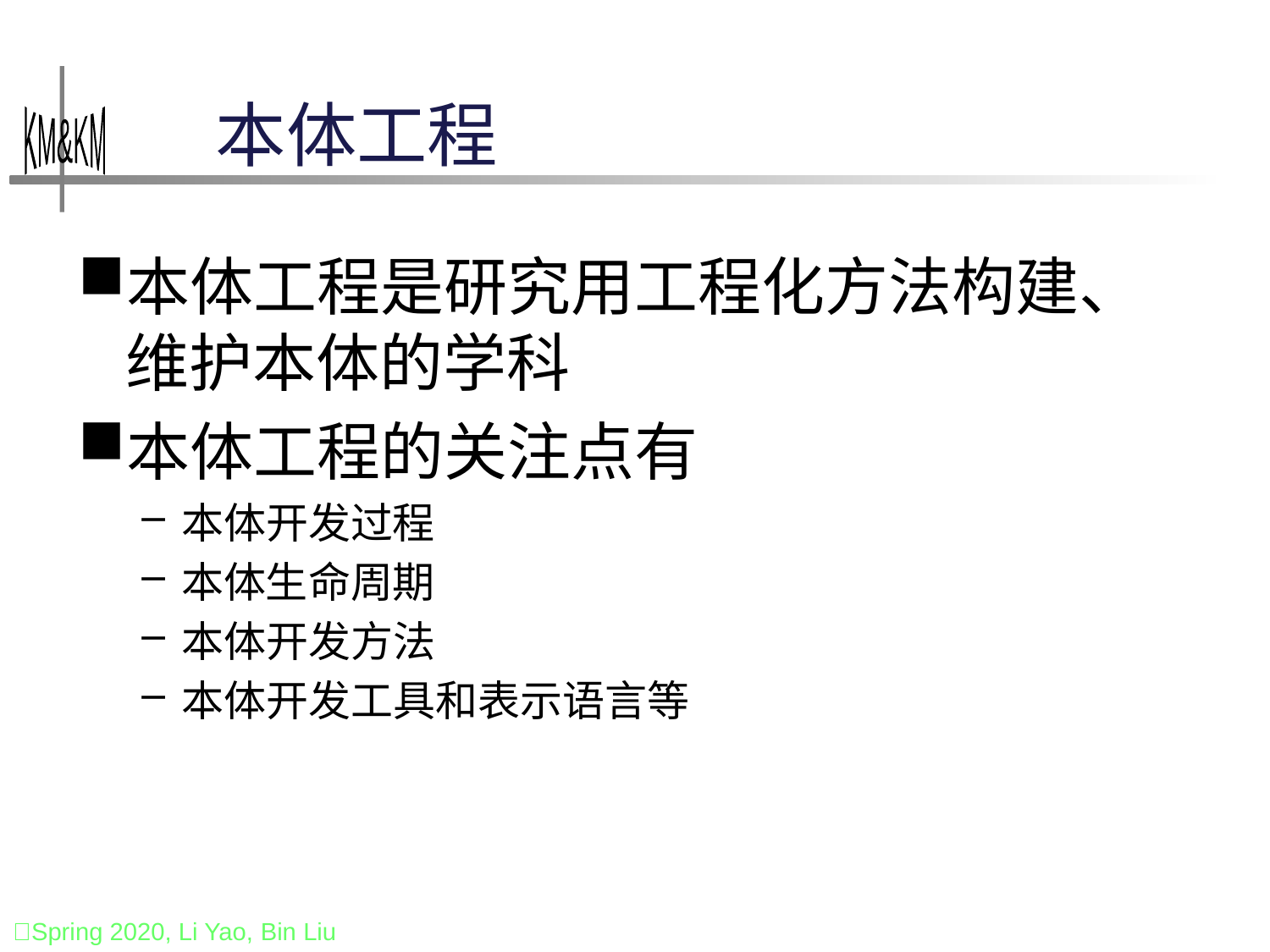

# 本体工程
本体工程是研究用工程化方法构建、维护本体的学科
本体工程的关注点有
本体开发过程
本体生命周期
本体开发方法
本体开发工具和表示语言等